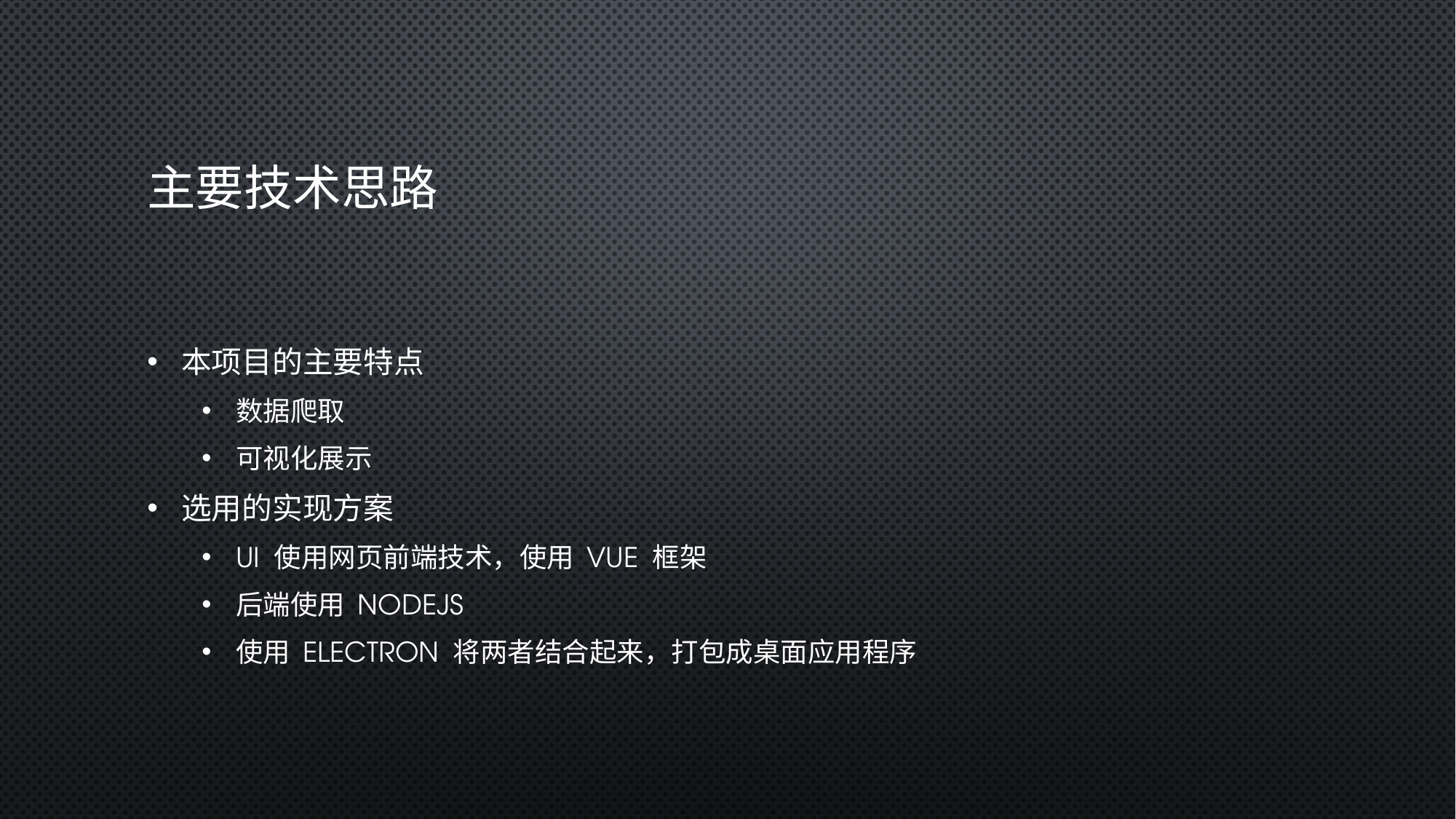

# 主要技术思路
本项目的主要特点
数据爬取
可视化展示
选用的实现方案
UI 使用网页前端技术，使用 VUE 框架
后端使用 NodeJS
使用 electron 将两者结合起来，打包成桌面应用程序